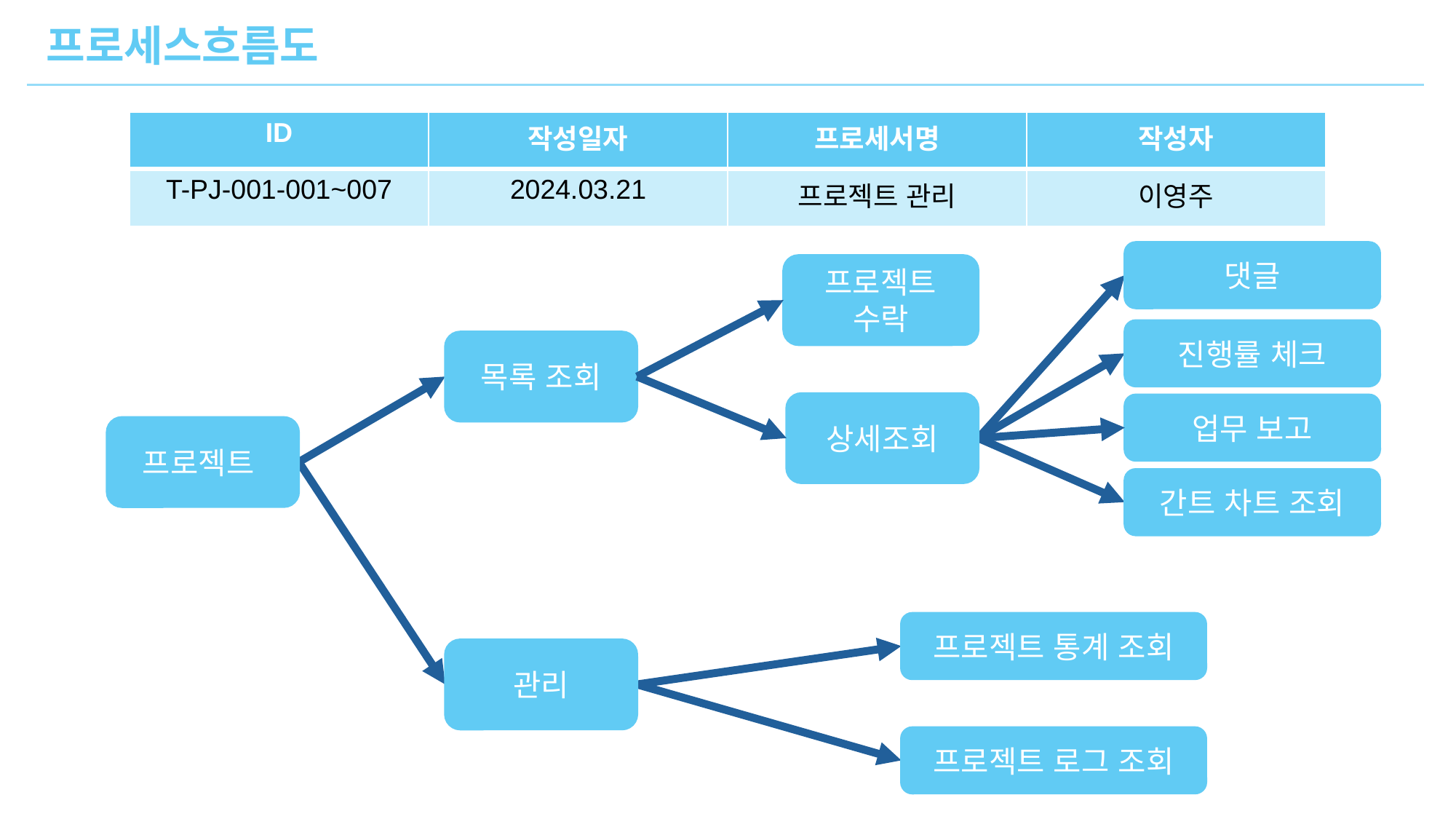

프로세스흐름도
| ID | 작성일자 | 프로세서명 | 작성자 |
| --- | --- | --- | --- |
| T-PJ-001-001~007 | 2024.03.21 | 프로젝트 관리 | 이영주 |
댓글
프로젝트 수락
진행률 체크
목록 조회
상세조회
업무 보고
프로젝트
간트 차트 조회
프로젝트 통계 조회
관리
프로젝트 로그 조회